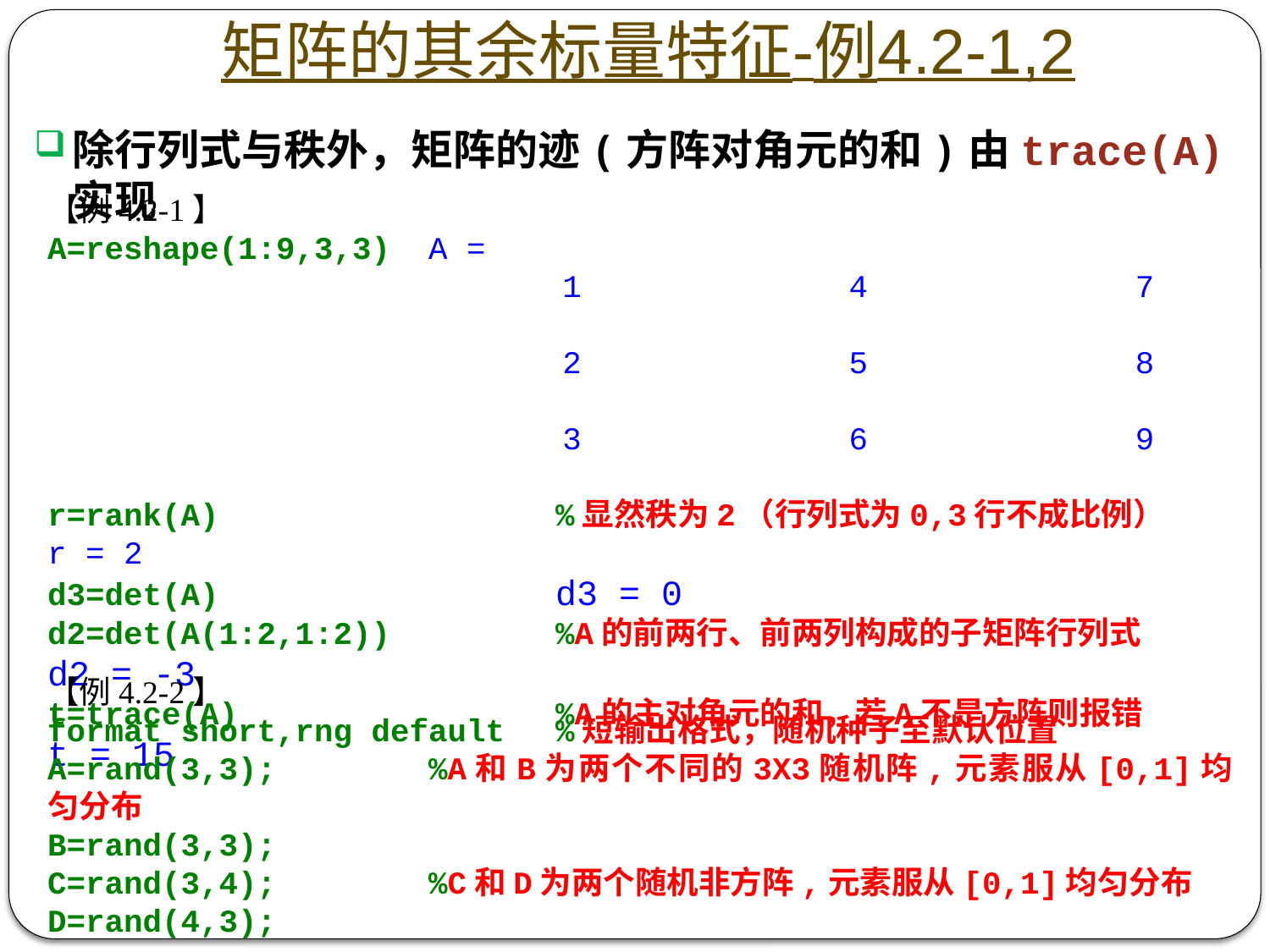

# 矩阵的其余标量特征-例4.2-1,2
除行列式与秩外，矩阵的迹(方阵对角元的和)由trace(A)实现
【例4.2-1】
A=reshape(1:9,3,3)	A =
       1              4              7
       2              5              8
       3              6              9
r=rank(A)			%显然秩为2（行列式为0,3行不成比例）
r = 2
d3=det(A)			d3 = 0
d2=det(A(1:2,1:2))		%A的前两行、前两列构成的子矩阵行列式
d2 = -3
t=trace(A)			%A的主对角元的和，若A不是方阵则报错
t = 15
【例4.2-2】
format short,rng default	%短输出格式，随机种子至默认位置
A=rand(3,3);		%A和B为两个不同的3X3随机阵,元素服从[0,1]均匀分布
B=rand(3,3);
C=rand(3,4);		%C和D为两个随机非方阵,元素服从[0,1]均匀分布
D=rand(4,3);